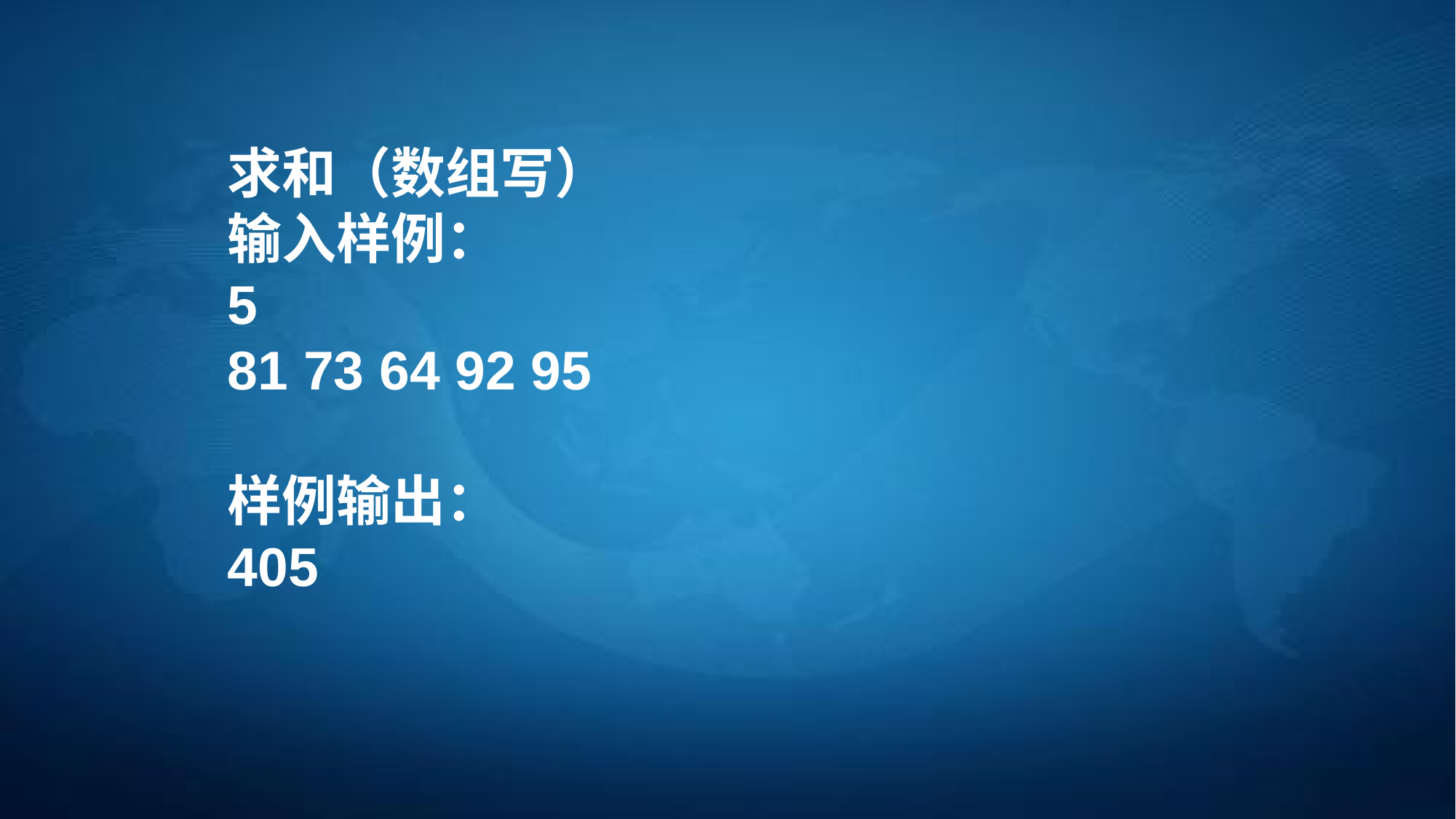

求和（数组写）
输入样例：
5
81 73 64 92 95

样例输出：
405